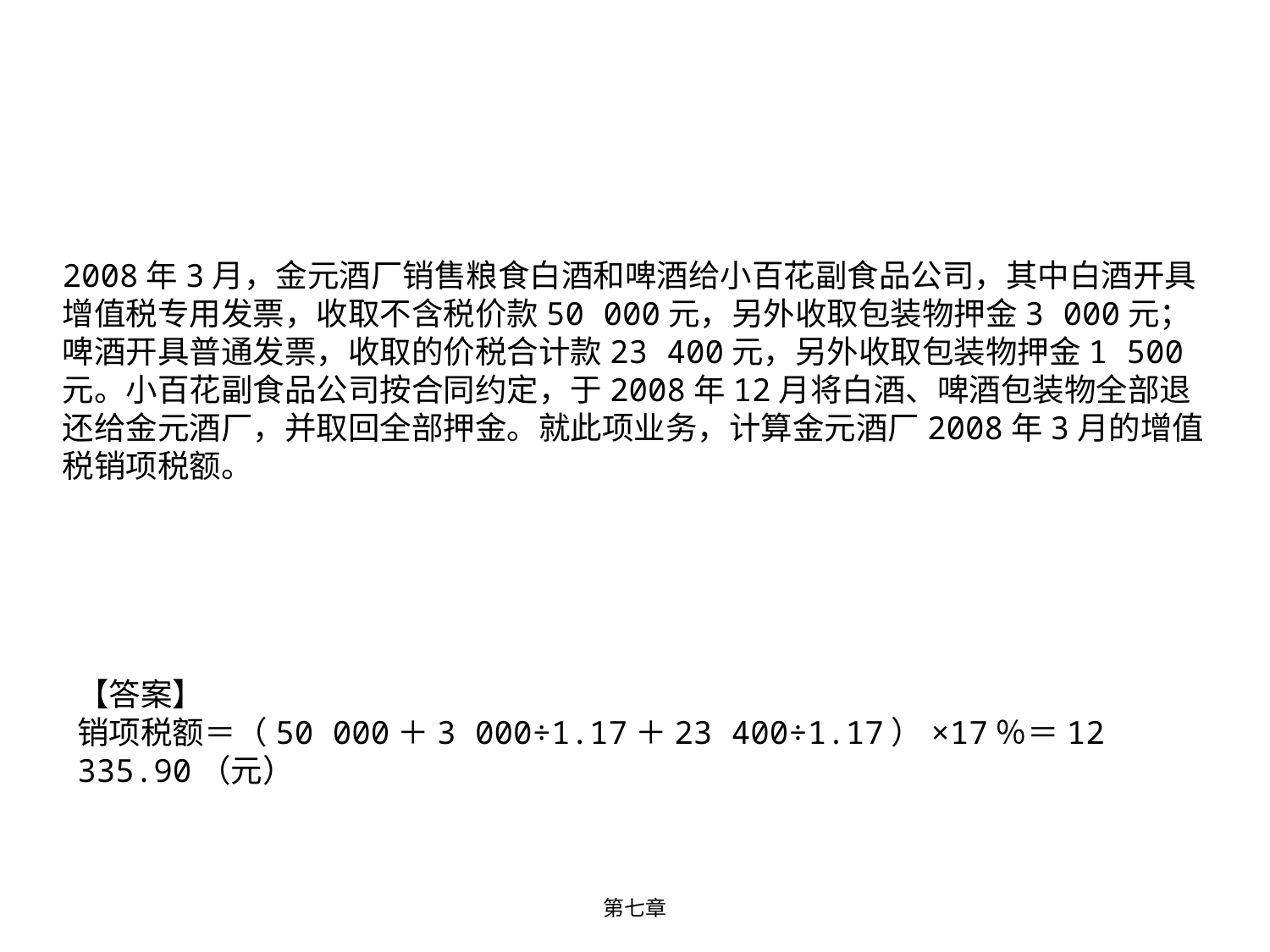

2008年3月，金元酒厂销售粮食白酒和啤酒给小百花副食品公司，其中白酒开具增值税专用发票，收取不含税价款50 000元，另外收取包装物押金3 000元；啤酒开具普通发票，收取的价税合计款23 400元，另外收取包装物押金1 500元。小百花副食品公司按合同约定，于2008年12月将白酒、啤酒包装物全部退还给金元酒厂，并取回全部押金。就此项业务，计算金元酒厂2008年3月的增值税销项税额。
【答案】
销项税额＝（50 000＋3 000÷1.17＋23 400÷1.17）×17％＝12 335.90（元）

第七章
60